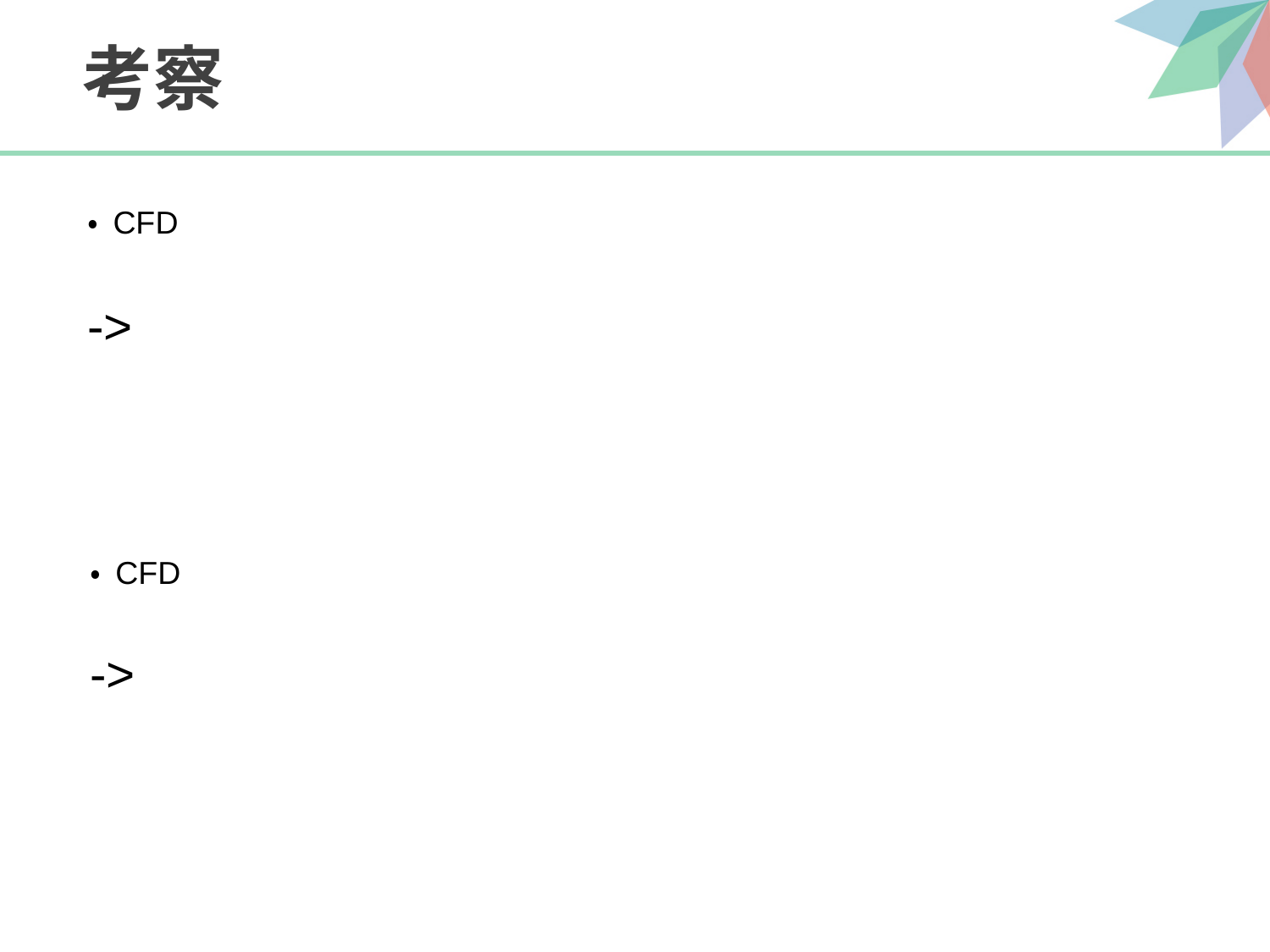

# 考察

・ CFD
->
・ CFD
->